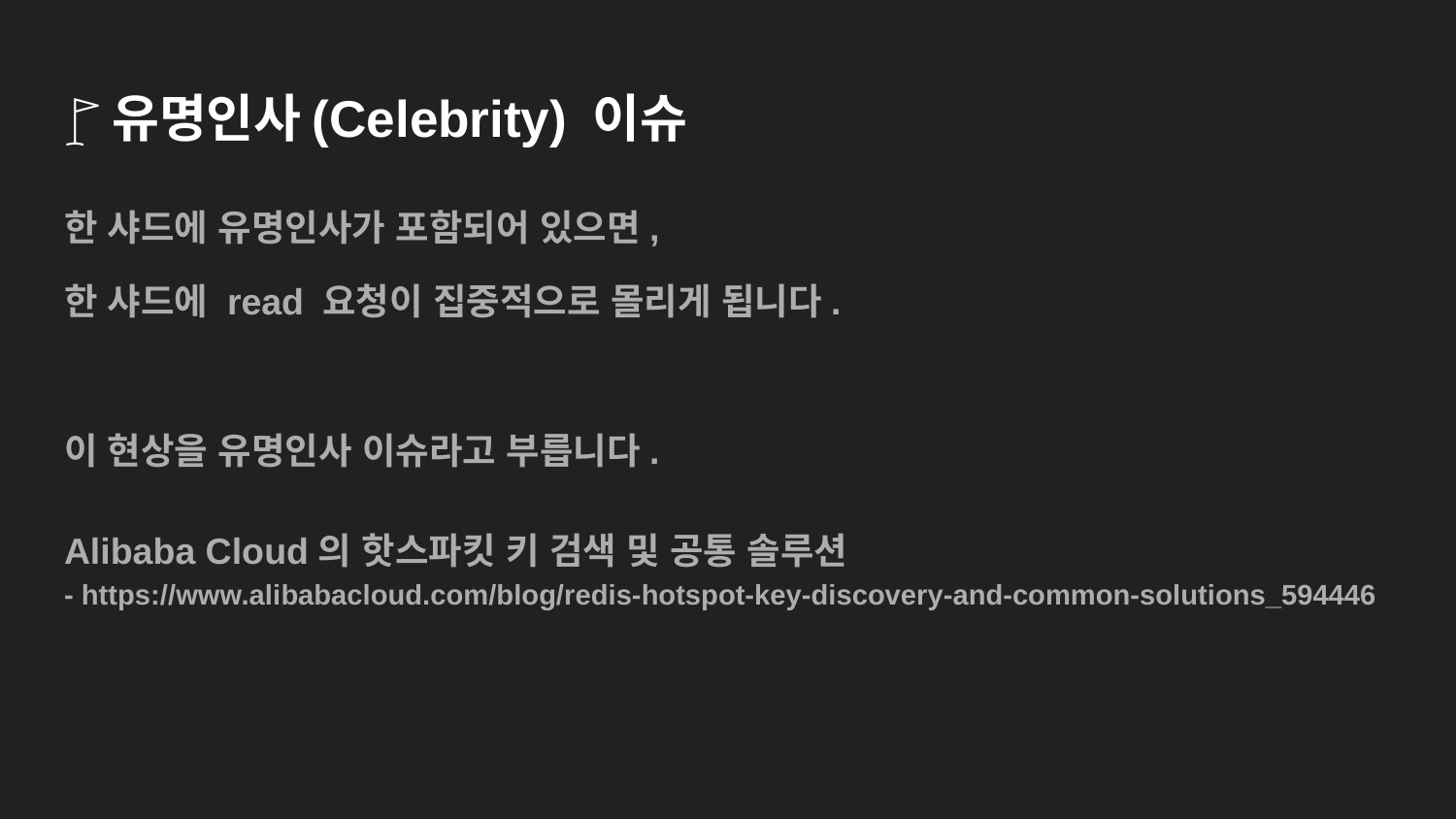

# 🚩유명인사(Celebrity) 이슈
한 샤드에 유명인사가 포함되어 있으면,
한 샤드에 read 요청이 집중적으로 몰리게 됩니다.

이 현상을 유명인사 이슈라고 부릅니다.
Alibaba Cloud의 핫스파킷 키 검색 및 공통 솔루션
- https://www.alibabacloud.com/blog/redis-hotspot-key-discovery-and-common-solutions_594446